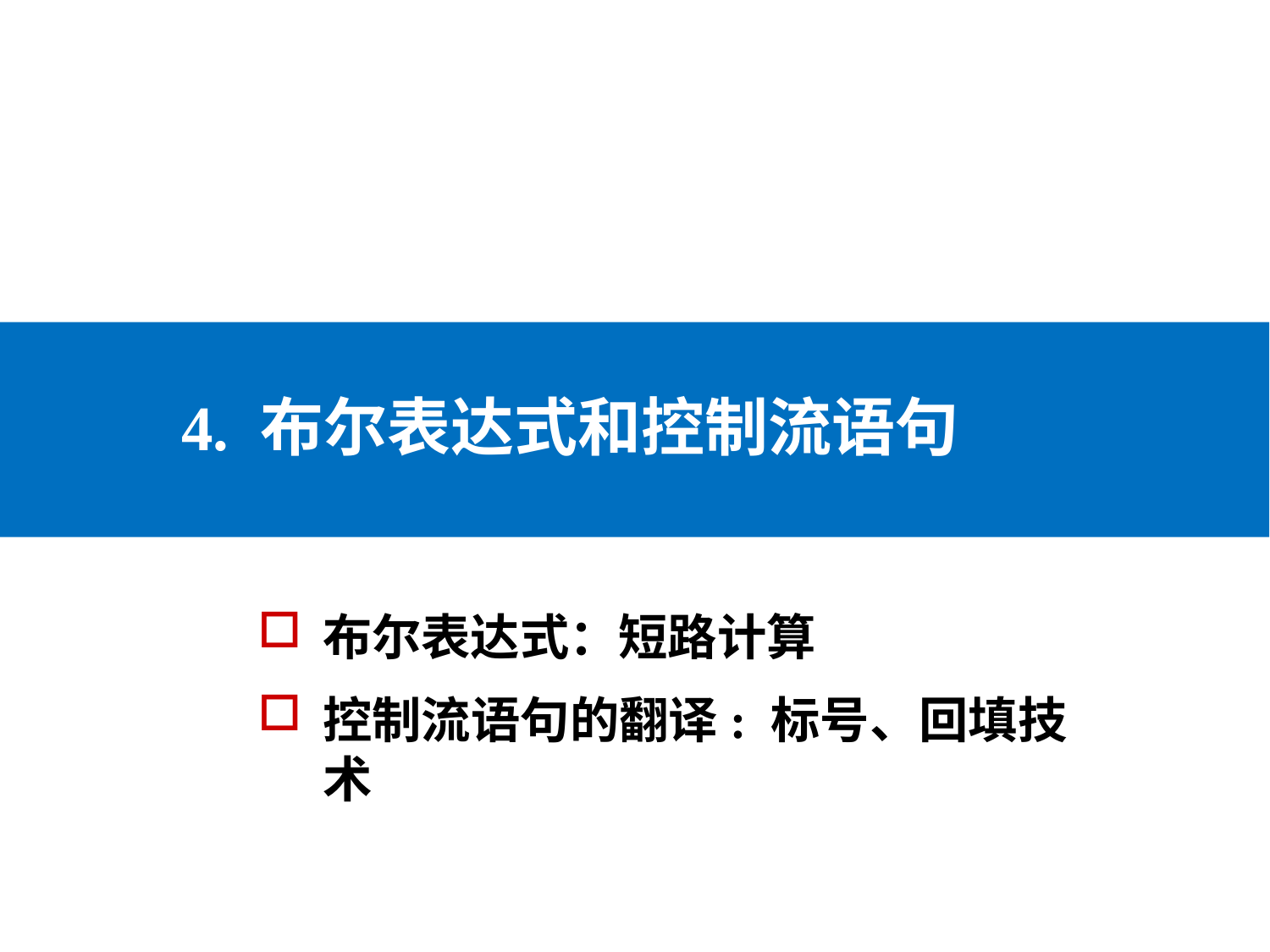

# 4. 布尔表达式和控制流语句
布尔表达式：短路计算
控制流语句的翻译: 标号、回填技术